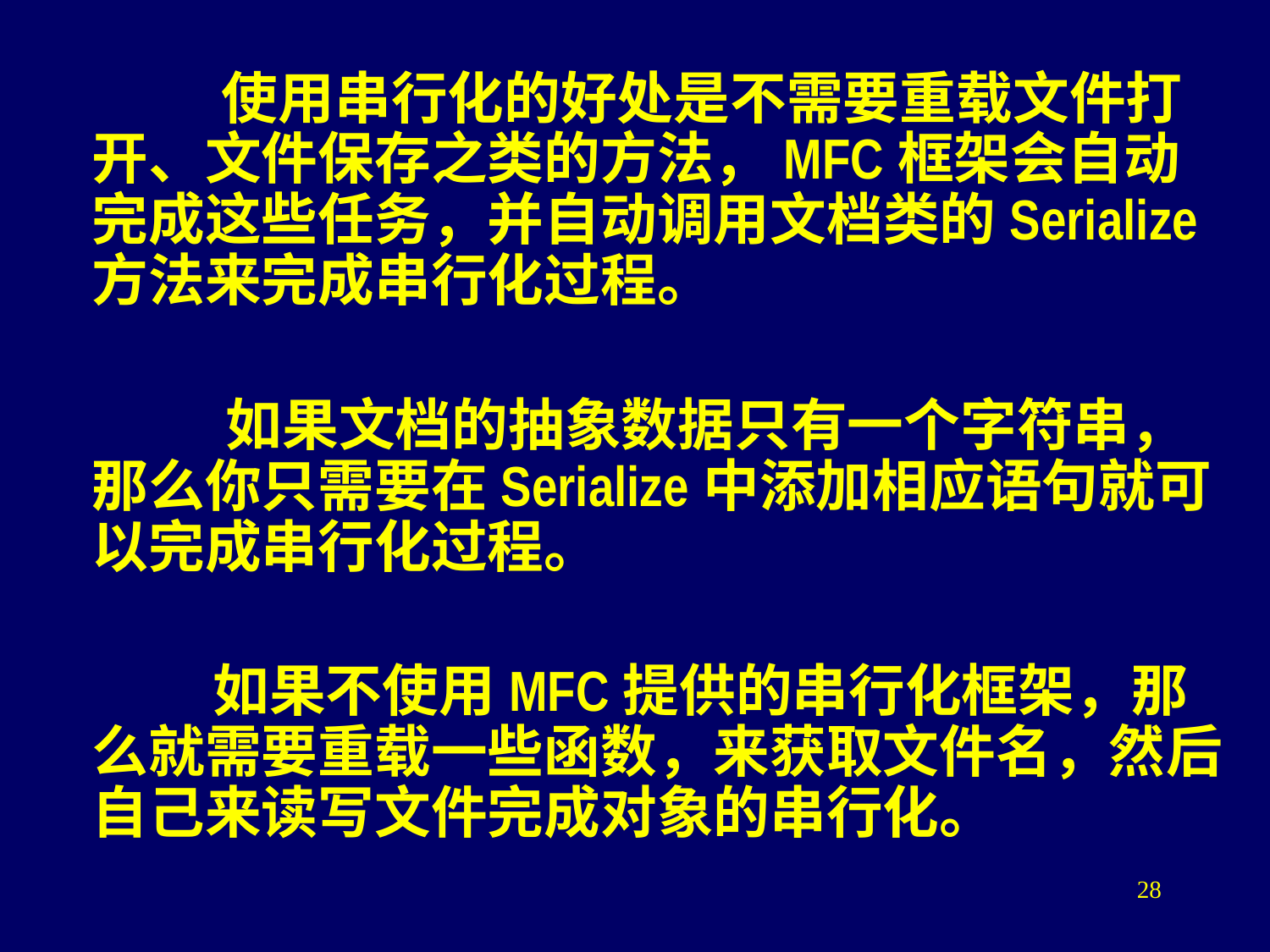

使用串行化的好处是不需要重载文件打开、文件保存之类的方法，MFC框架会自动完成这些任务，并自动调用文档类的Serialize方法来完成串行化过程。

             如果文档的抽象数据只有一个字符串，那么你只需要在Serialize中添加相应语句就可以完成串行化过程。

            如果不使用MFC提供的串行化框架，那么就需要重载一些函数，来获取文件名，然后自己来读写文件完成对象的串行化。
28